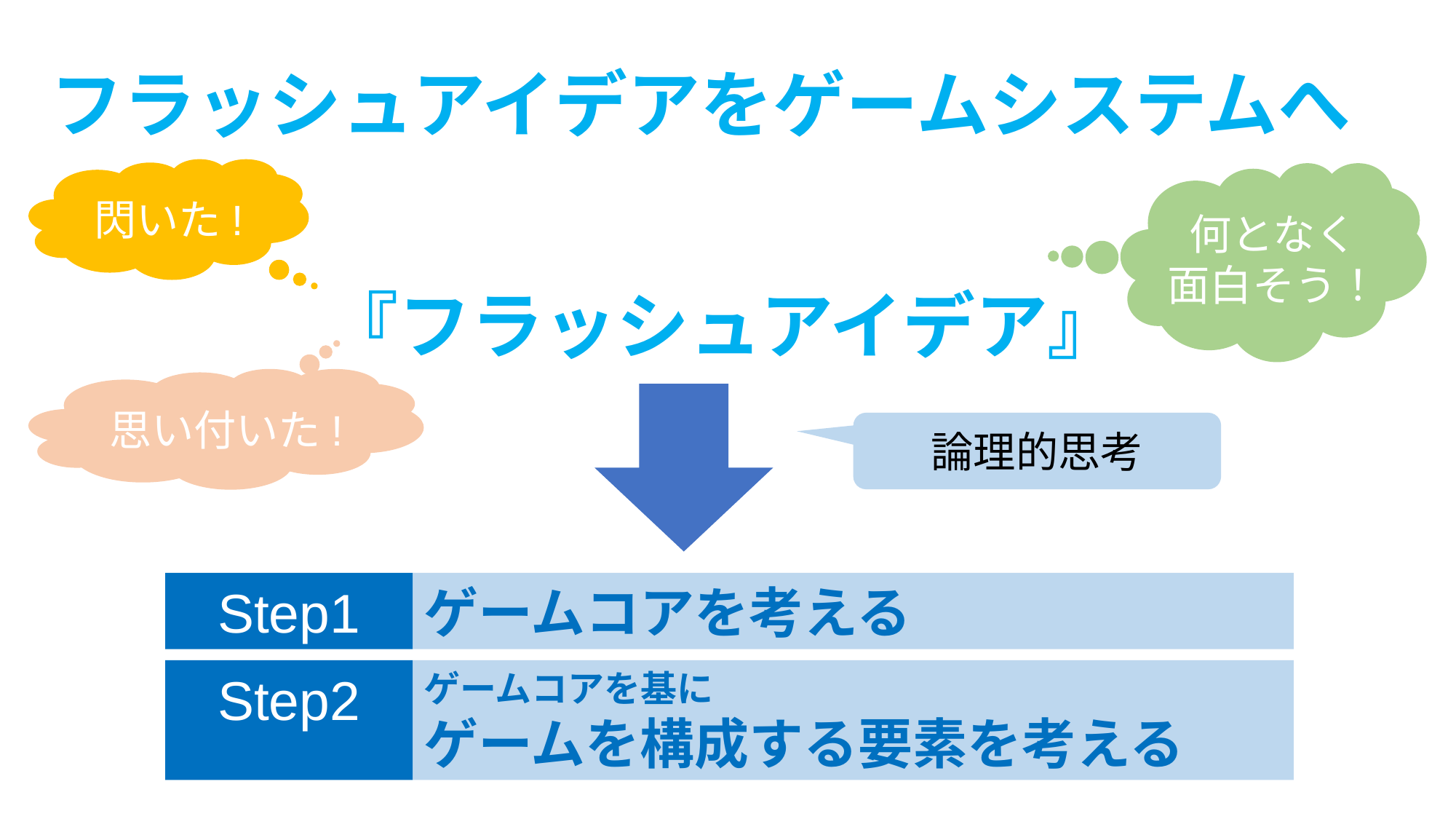

フラッシュアイデアをゲームシステムへ

閃いた!
何となく
面白そう！
『フラッシュアイデア』

思い付いた!

論理的思考
Step1
ゲームコアを考える
Step2

ゲームコアを基に
ゲームを構成する要素を考える